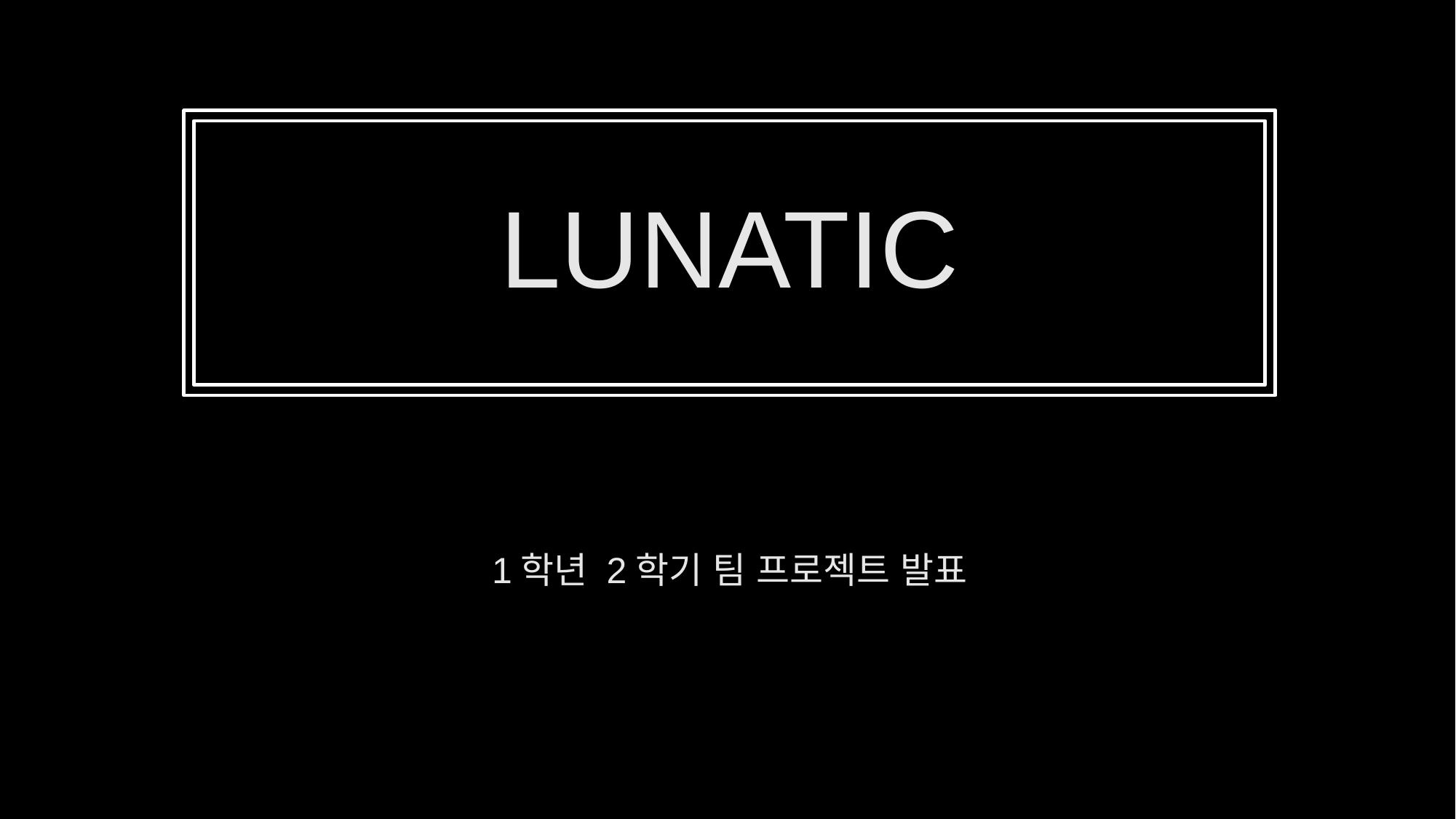

# LUNATIC
1학년 2학기 팀 프로젝트 발표